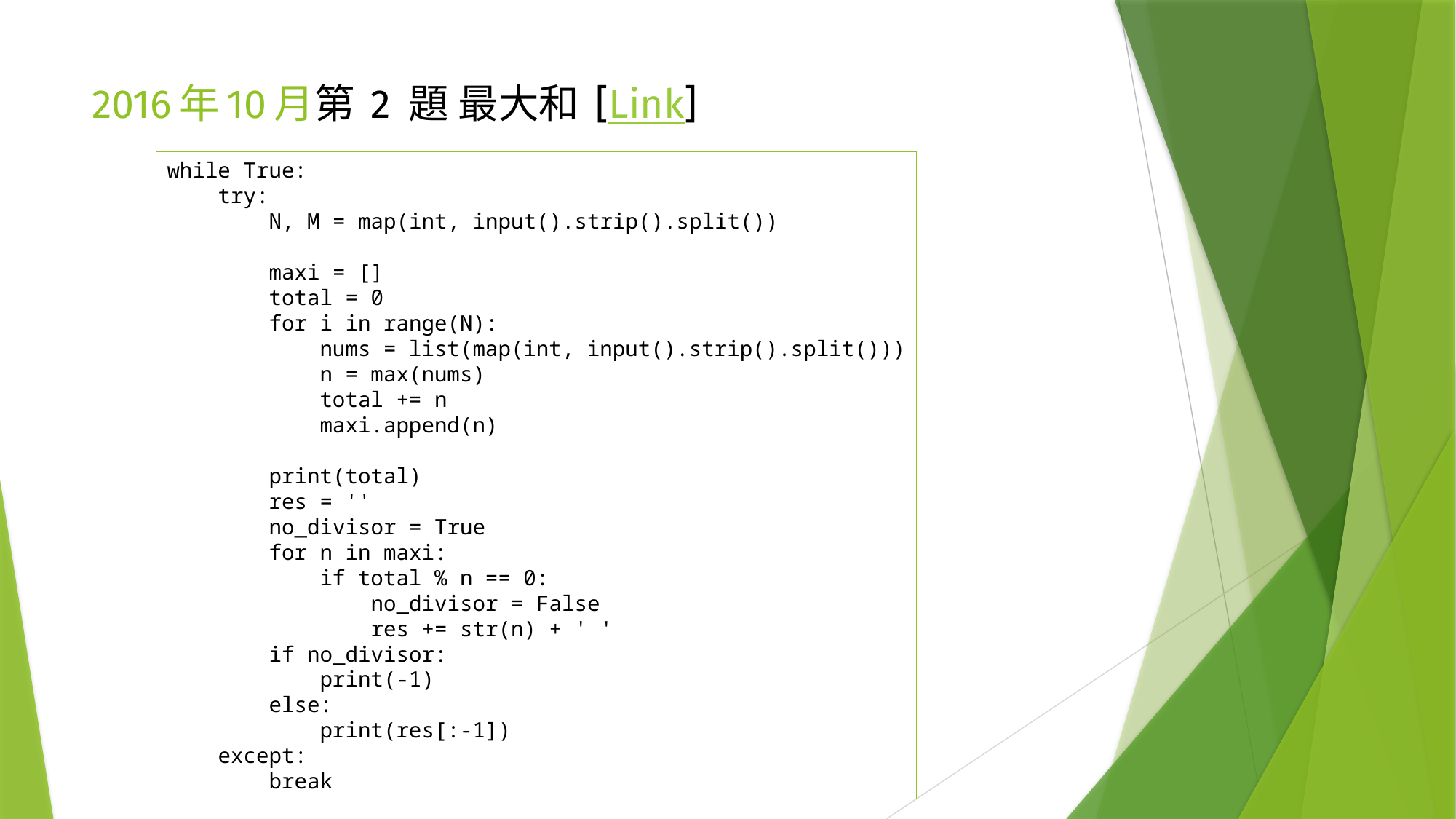

# 2016年10月第 2 題 最大和 [Link]
﻿while True:
    try:
        N, M = map(int, input().strip().split())

        maxi = []
        total = 0
        for i in range(N):
            nums = list(map(int, input().strip().split()))
            n = max(nums)
            total += n
            maxi.append(n)

        print(total)
        res = ''
        no_divisor = True
        for n in maxi:
            if total % n == 0:
                no_divisor = False
                res += str(n) + ' '
        if no_divisor:
            print(-1)
        else:
            print(res[:-1])
    except:
        break